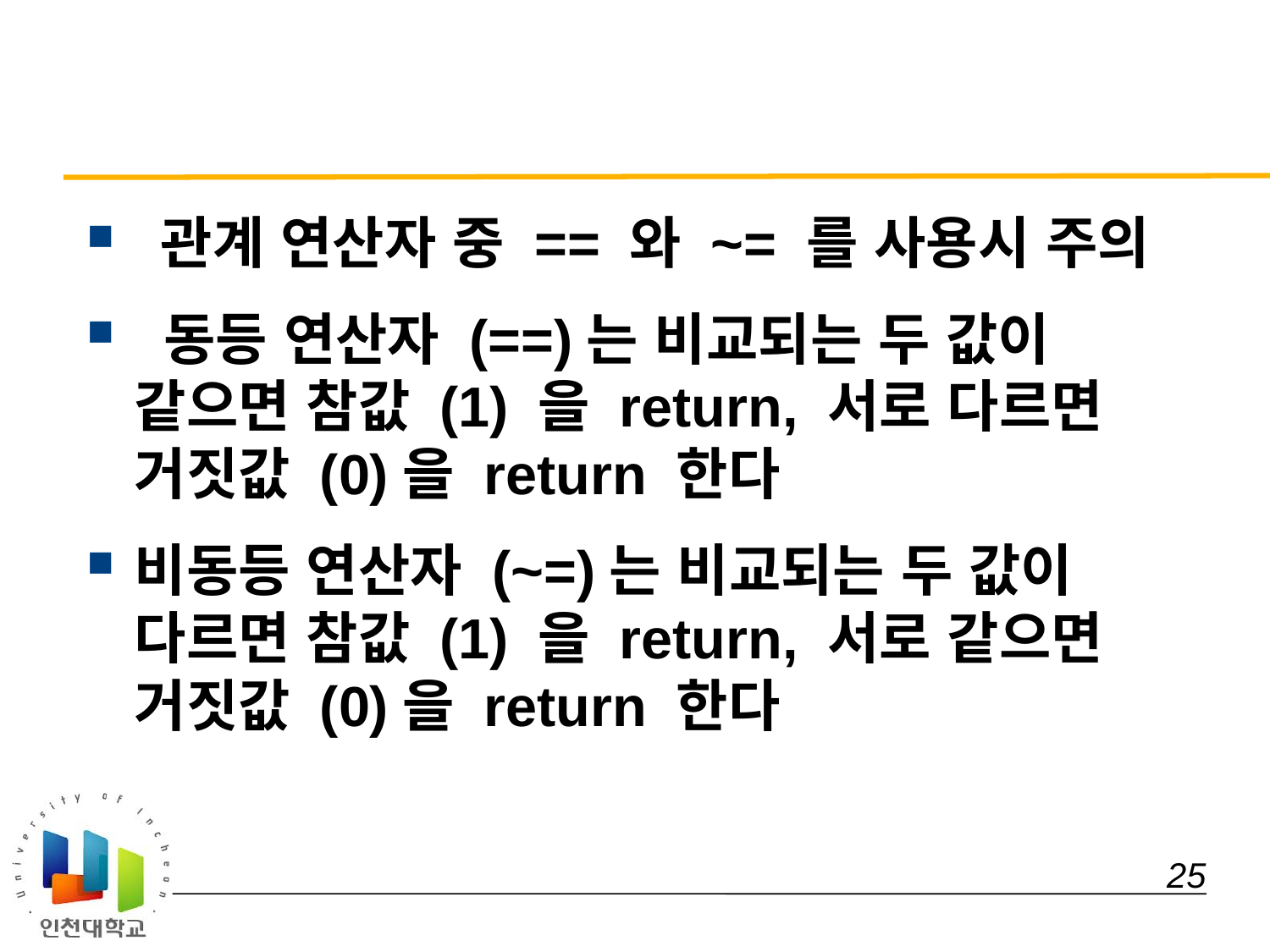

#
 관계 연산자 중 == 와 ~= 를 사용시 주의
 동등 연산자 (==)는 비교되는 두 값이 같으면 참값 (1) 을 return, 서로 다르면 거짓값 (0)을 return 한다
비동등 연산자 (~=)는 비교되는 두 값이 다르면 참값 (1) 을 return, 서로 같으면 거짓값 (0)을 return 한다

 25